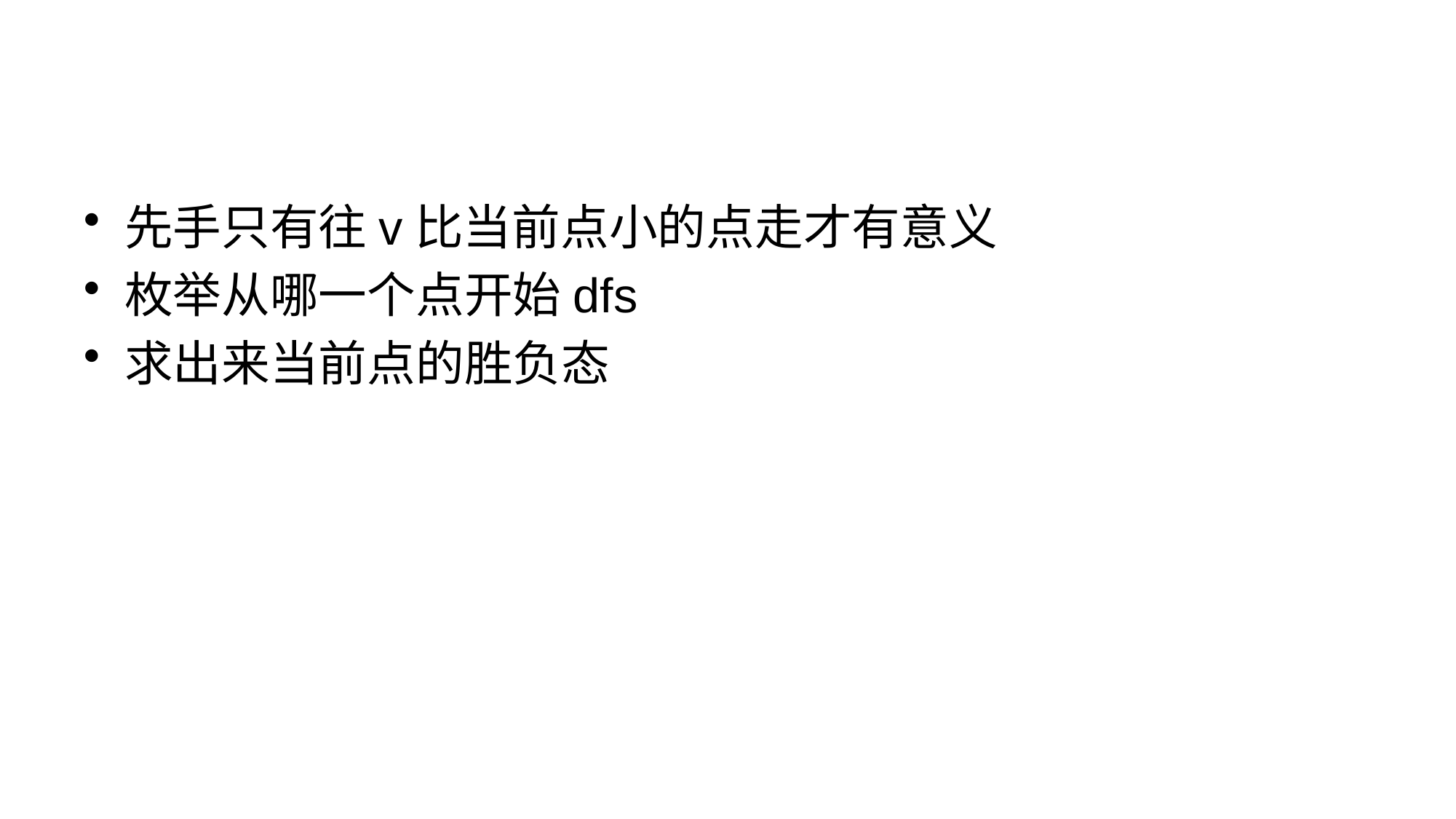

#
先手只有往v比当前点小的点走才有意义
枚举从哪一个点开始dfs
求出来当前点的胜负态